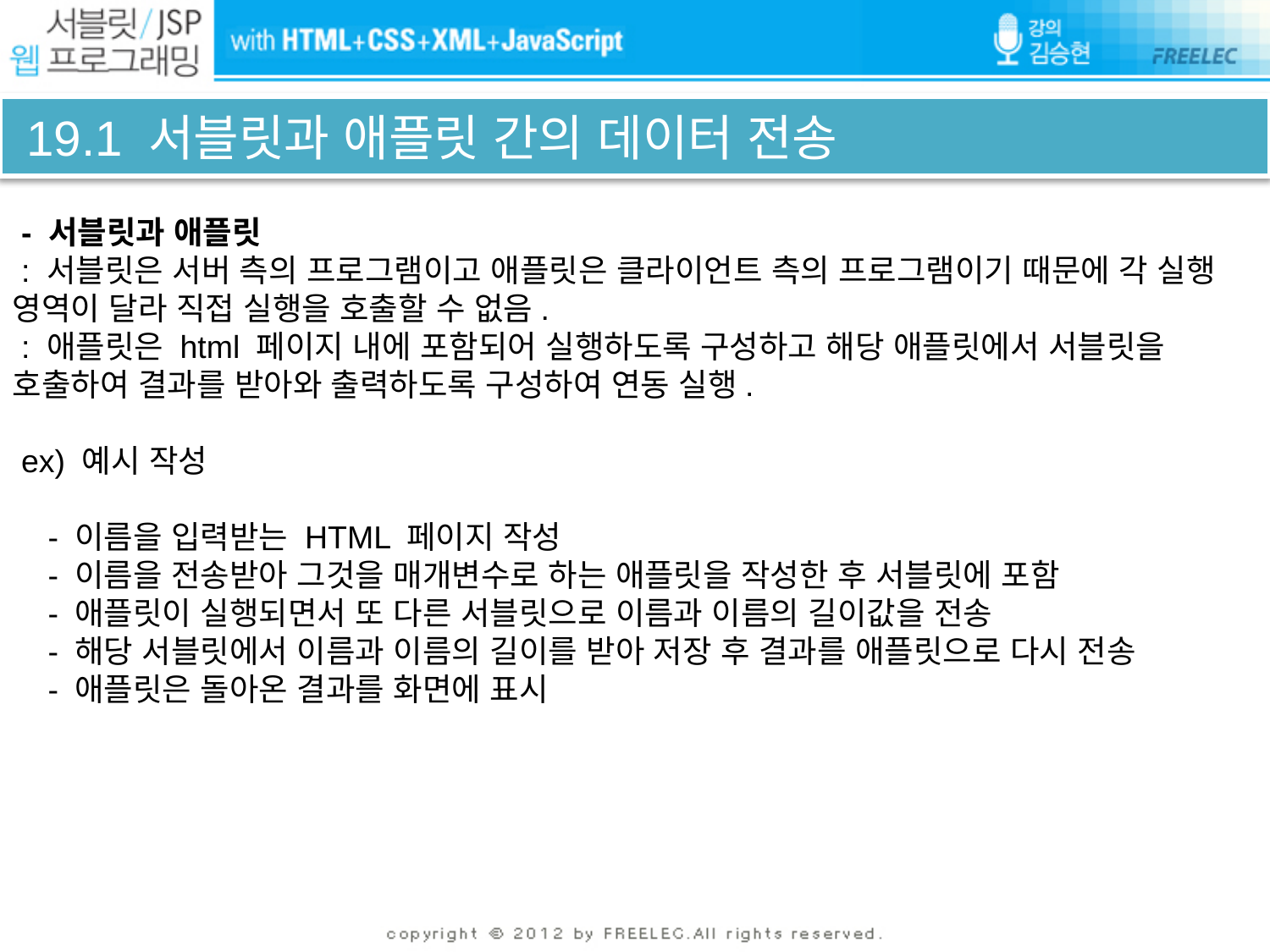

# 19.1 서블릿과 애플릿 간의 데이터 전송
 - 서블릿과 애플릿
 : 서블릿은 서버 측의 프로그램이고 애플릿은 클라이언트 측의 프로그램이기 때문에 각 실행 영역이 달라 직접 실행을 호출할 수 없음.
 : 애플릿은 html 페이지 내에 포함되어 실행하도록 구성하고 해당 애플릿에서 서블릿을 호출하여 결과를 받아와 출력하도록 구성하여 연동 실행.

 ex) 예시 작성

    - 이름을 입력받는 HTML 페이지 작성
    - 이름을 전송받아 그것을 매개변수로 하는 애플릿을 작성한 후 서블릿에 포함
    - 애플릿이 실행되면서 또 다른 서블릿으로 이름과 이름의 길이값을 전송
    - 해당 서블릿에서 이름과 이름의 길이를 받아 저장 후 결과를 애플릿으로 다시 전송
    - 애플릿은 돌아온 결과를 화면에 표시